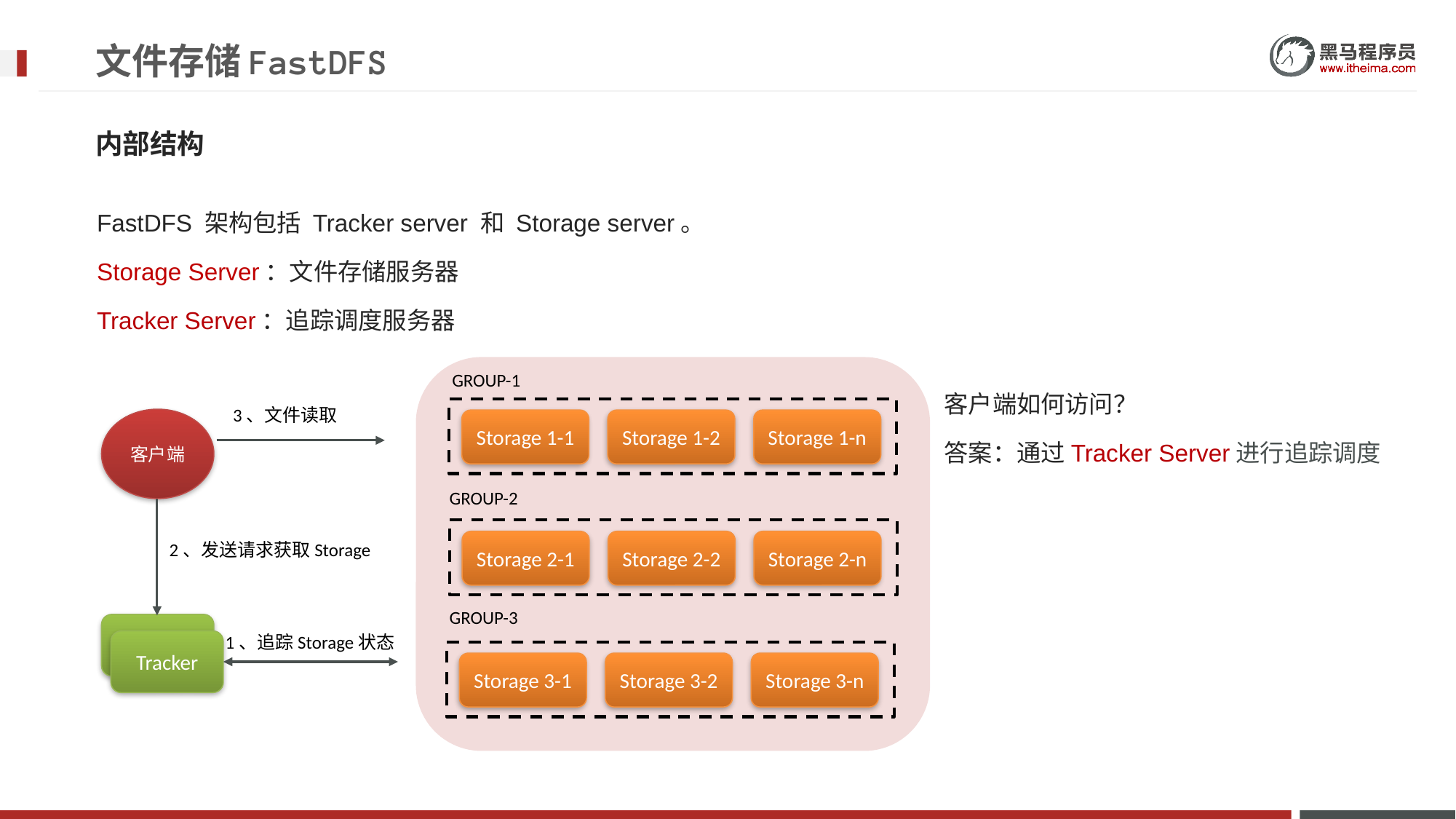

# 文件存储FastDFS
内部结构
FastDFS 架构包括 Tracker server 和 Storage server。
Storage Server：文件存储服务器
Tracker Server：追踪调度服务器
GROUP-1

客户端如何访问？
答案：通过Tracker Server进行追踪调度
3、文件读取

客户端
Storage 1-1
Storage 1-2
Storage 1-n
GROUP-2
2、发送请求获取Storage

Storage 2-1
Storage 2-2
Storage 2-n
GROUP-3
1、追踪Storage状态
Storage
Tracker

Storage 3-1
Storage 3-2
Storage 3-n